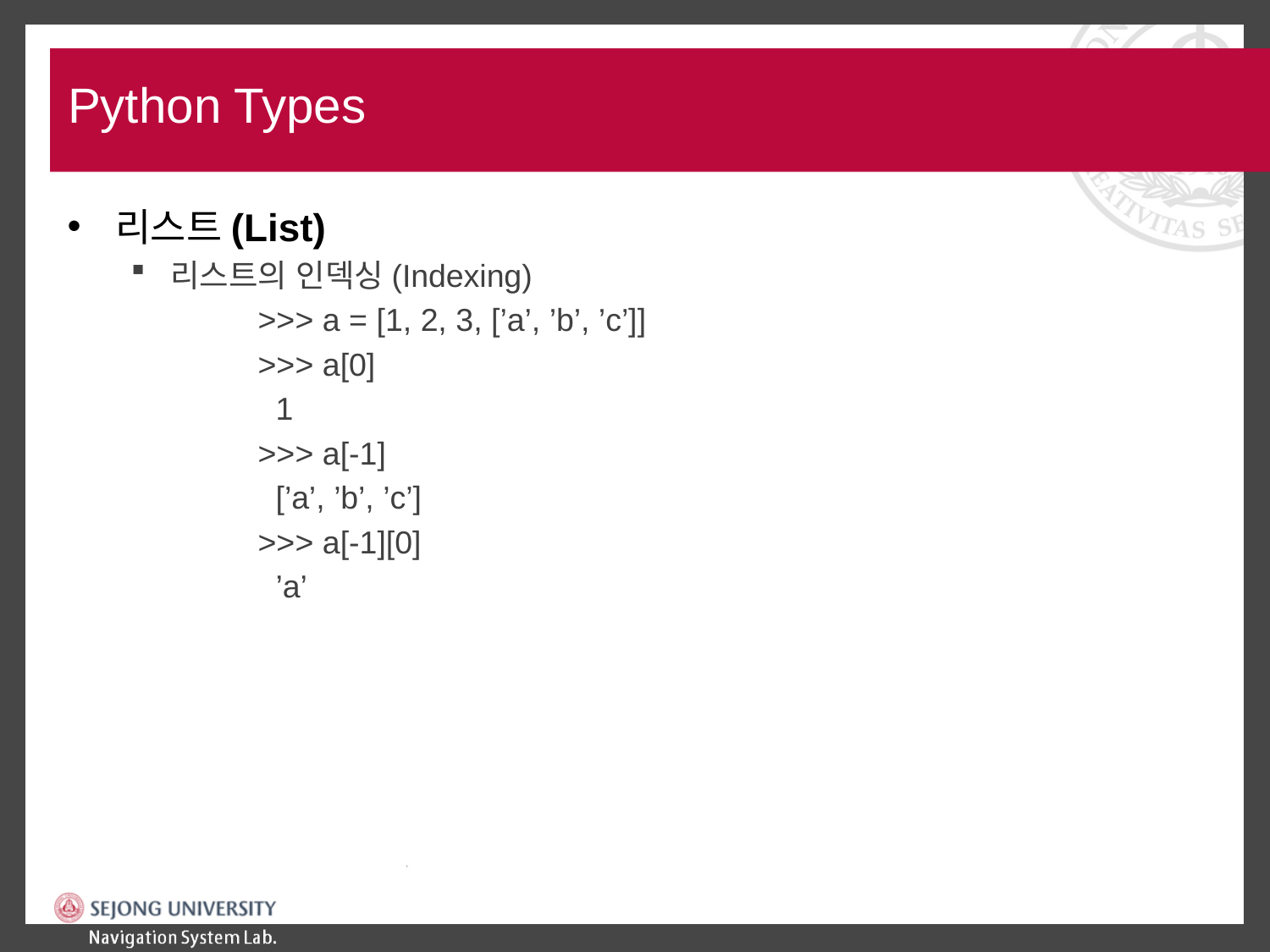

# Python Types
리스트(List)
리스트의 인덱싱(Indexing)
>>> a = [1, 2, 3, [’a’, ’b’, ’c’]]
>>> a[0]
  1
>>> a[-1]
  [’a’, ’b’, ’c’]
>>> a[-1][0]
  ’a’